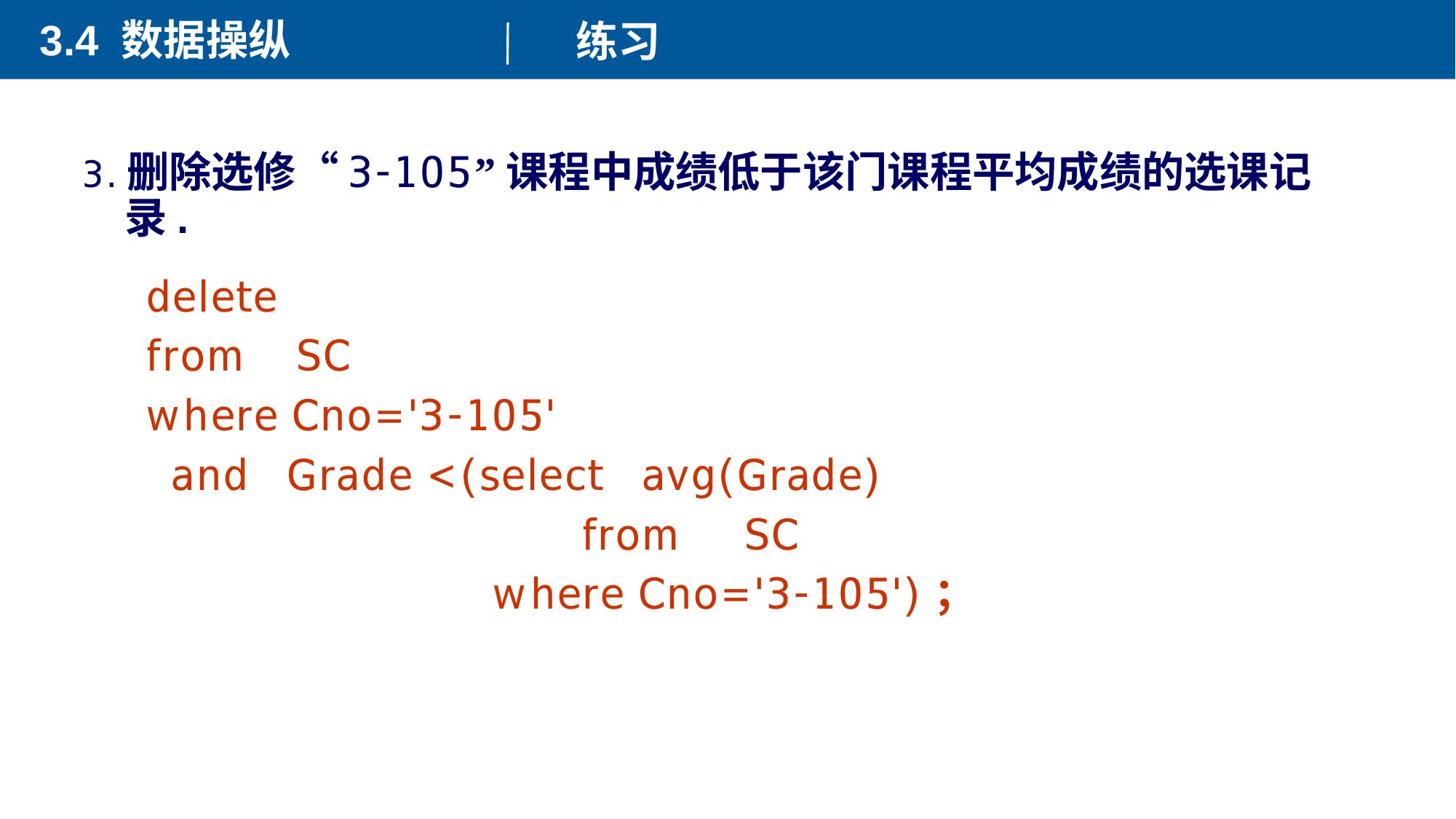

3.4 数据操纵
练习
3.删除选修“3-105”课程中成绩低于该门课程平均成绩的选课记录.
delete
from    SC
where Cno='3-105'
  and   Grade <(select   avg(Grade)
				      from     SC
                            where Cno='3-105')；